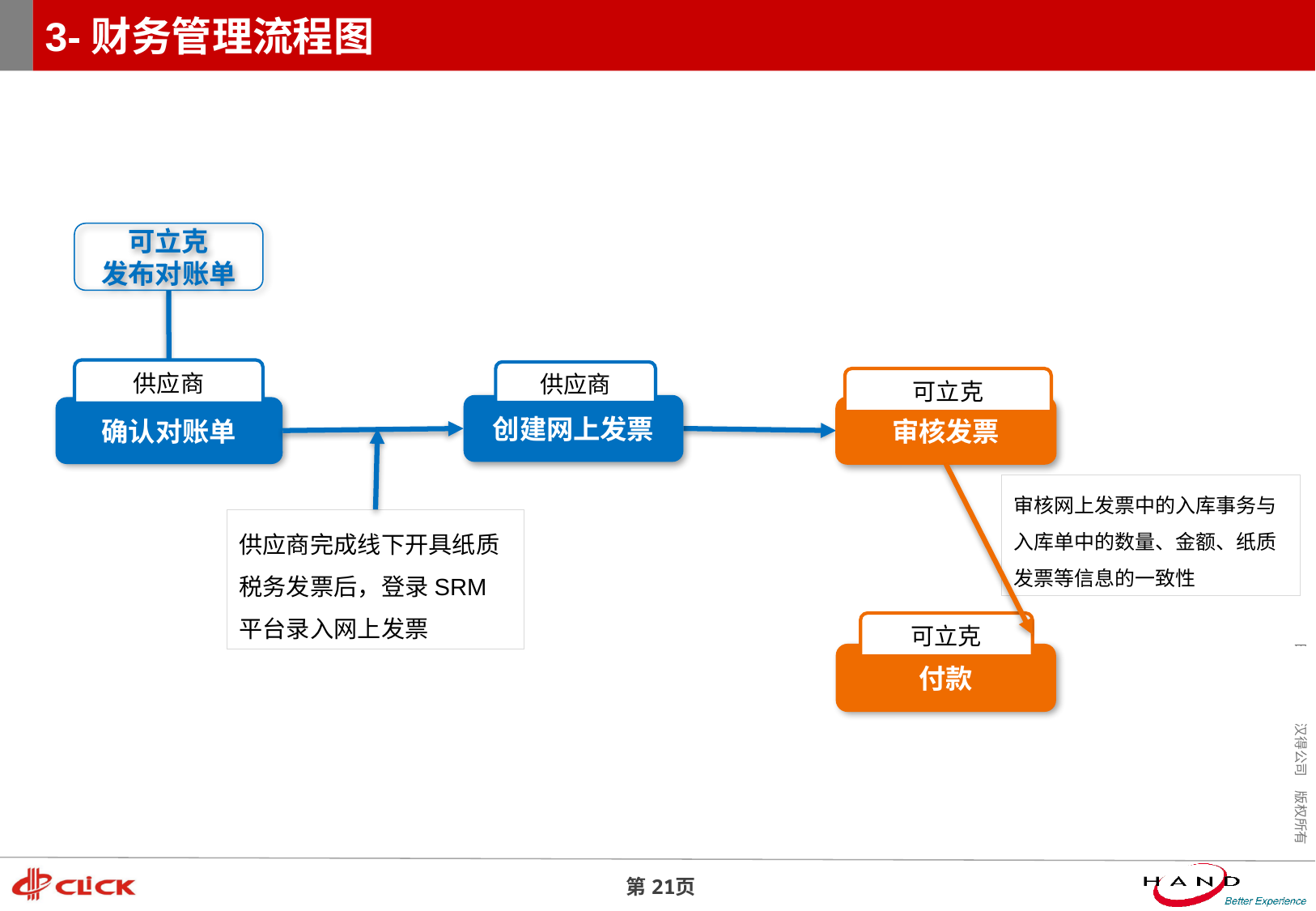

# 3-财务管理流程图
可立克
发布对账单
供应商
供应商
可立克
创建网上发票
确认对账单
审核发票
审核网上发票中的入库事务与入库单中的数量、金额、纸质发票等信息的一致性
供应商完成线下开具纸质税务发票后，登录SRM平台录入网上发票
可立克
付款